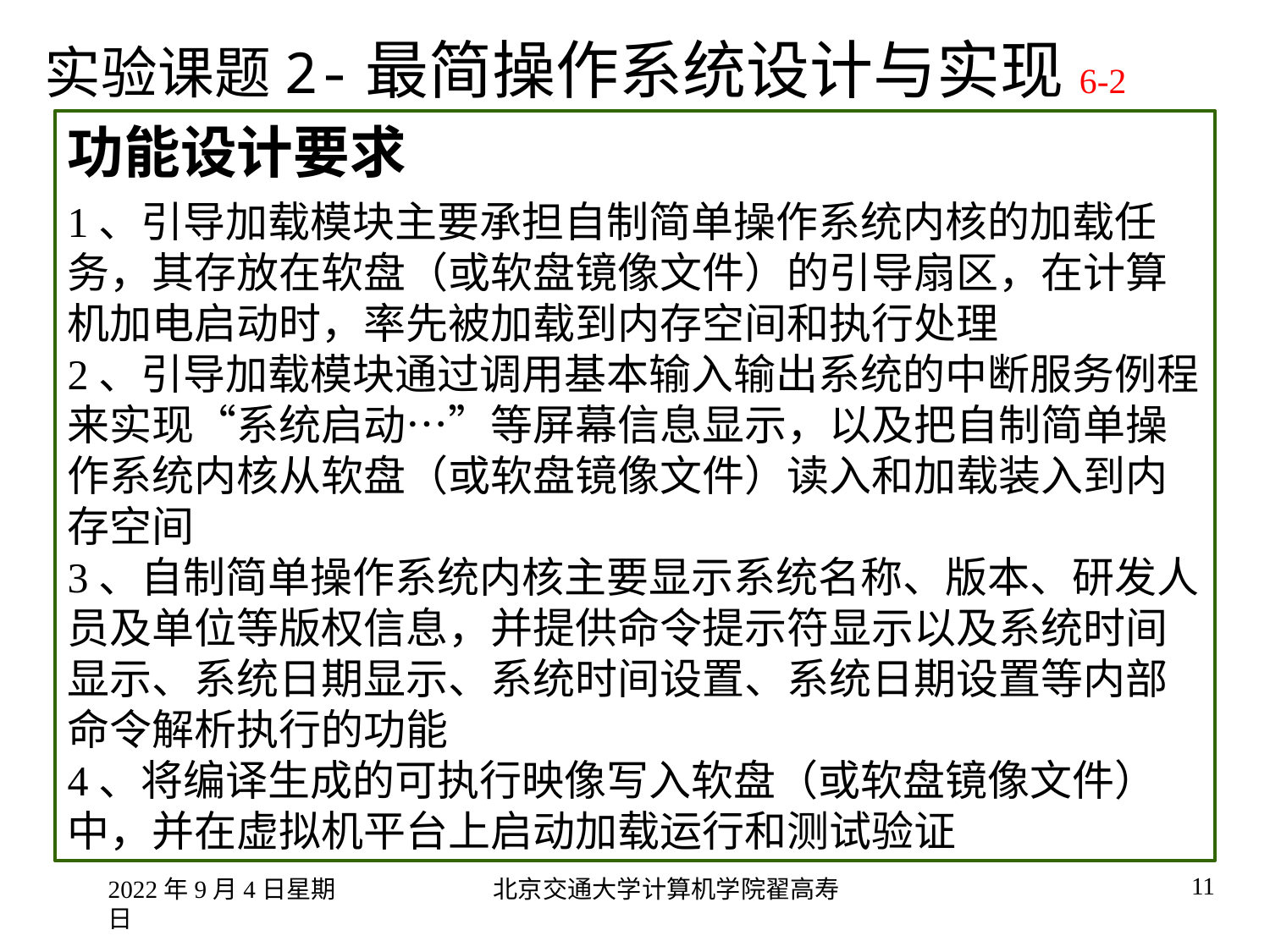

# 实验课题2-最简操作系统设计与实现6-2
功能设计要求
1、引导加载模块主要承担自制简单操作系统内核的加载任务，其存放在软盘（或软盘镜像文件）的引导扇区，在计算机加电启动时，率先被加载到内存空间和执行处理
2、引导加载模块通过调用基本输入输出系统的中断服务例程来实现“系统启动…”等屏幕信息显示，以及把自制简单操作系统内核从软盘（或软盘镜像文件）读入和加载装入到内存空间
3、自制简单操作系统内核主要显示系统名称、版本、研发人员及单位等版权信息，并提供命令提示符显示以及系统时间显示、系统日期显示、系统时间设置、系统日期设置等内部命令解析执行的功能
4、将编译生成的可执行映像写入软盘（或软盘镜像文件）中，并在虚拟机平台上启动加载运行和测试验证
2022年9月4日星期日
北京交通大学计算机学院翟高寿
11